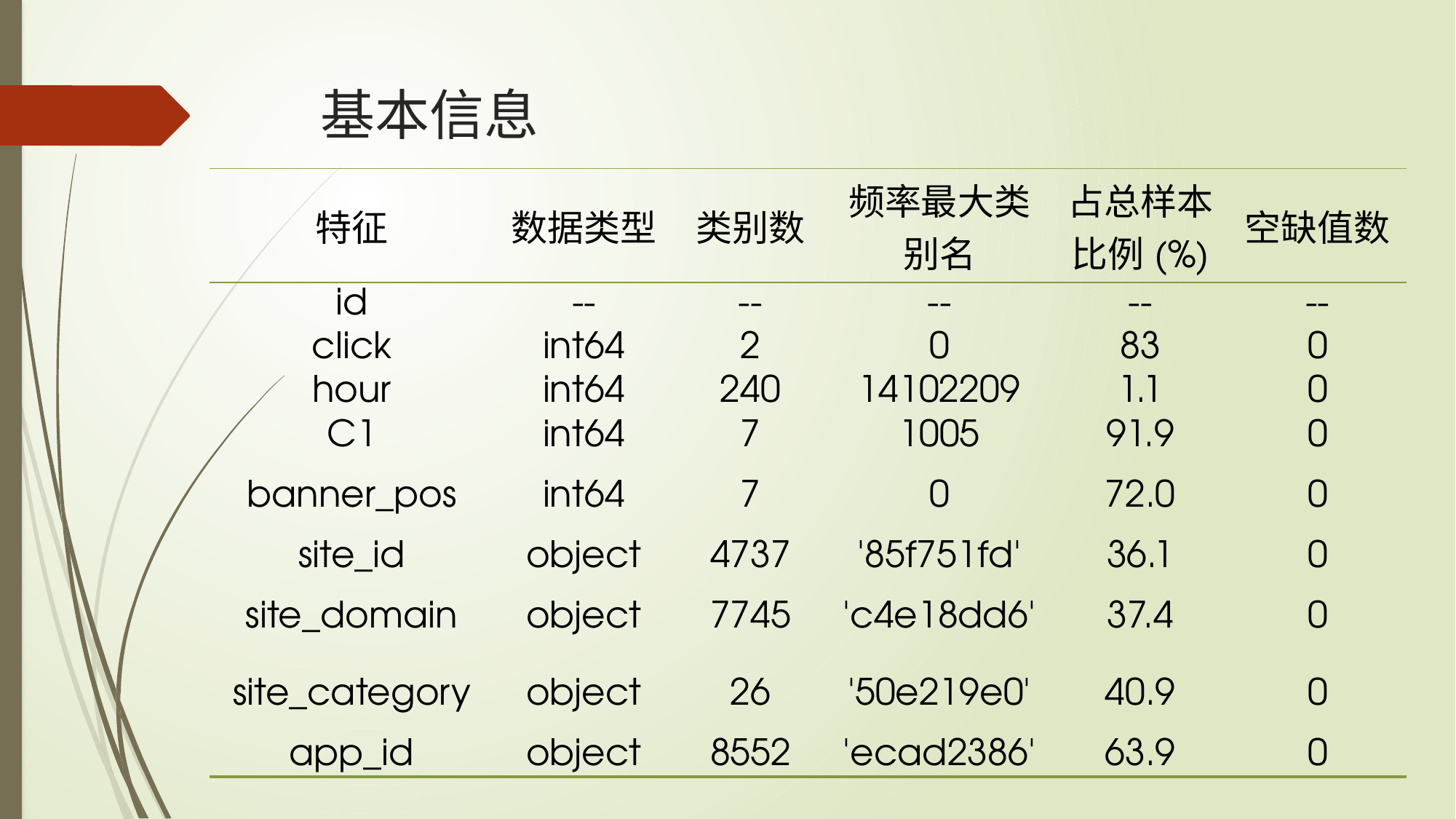

# 基本信息
| 特征 | 数据类型 | 类别数 | 频率最大类别名 | 占总样本比例(%) | 空缺值数 |
| --- | --- | --- | --- | --- | --- |
| id | -- | -- | -- | -- | -- |
| click | int64 | 2 | 0 | 83 | 0 |
| hour | int64 | 240 | 14102209 | 1.1 | 0 |
| C1 | int64 | 7 | 1005 | 91.9 | 0 |
| banner\_pos | int64 | 7 | 0 | 72.0 | 0 |
| site\_id | object | 4737 | '85f751fd' | 36.1 | 0 |
| site\_domain | object | 7745 | 'c4e18dd6' | 37.4 | 0 |
| site\_category | object | 26 | '50e219e0' | 40.9 | 0 |
| app\_id | object | 8552 | 'ecad2386' | 63.9 | 0 |